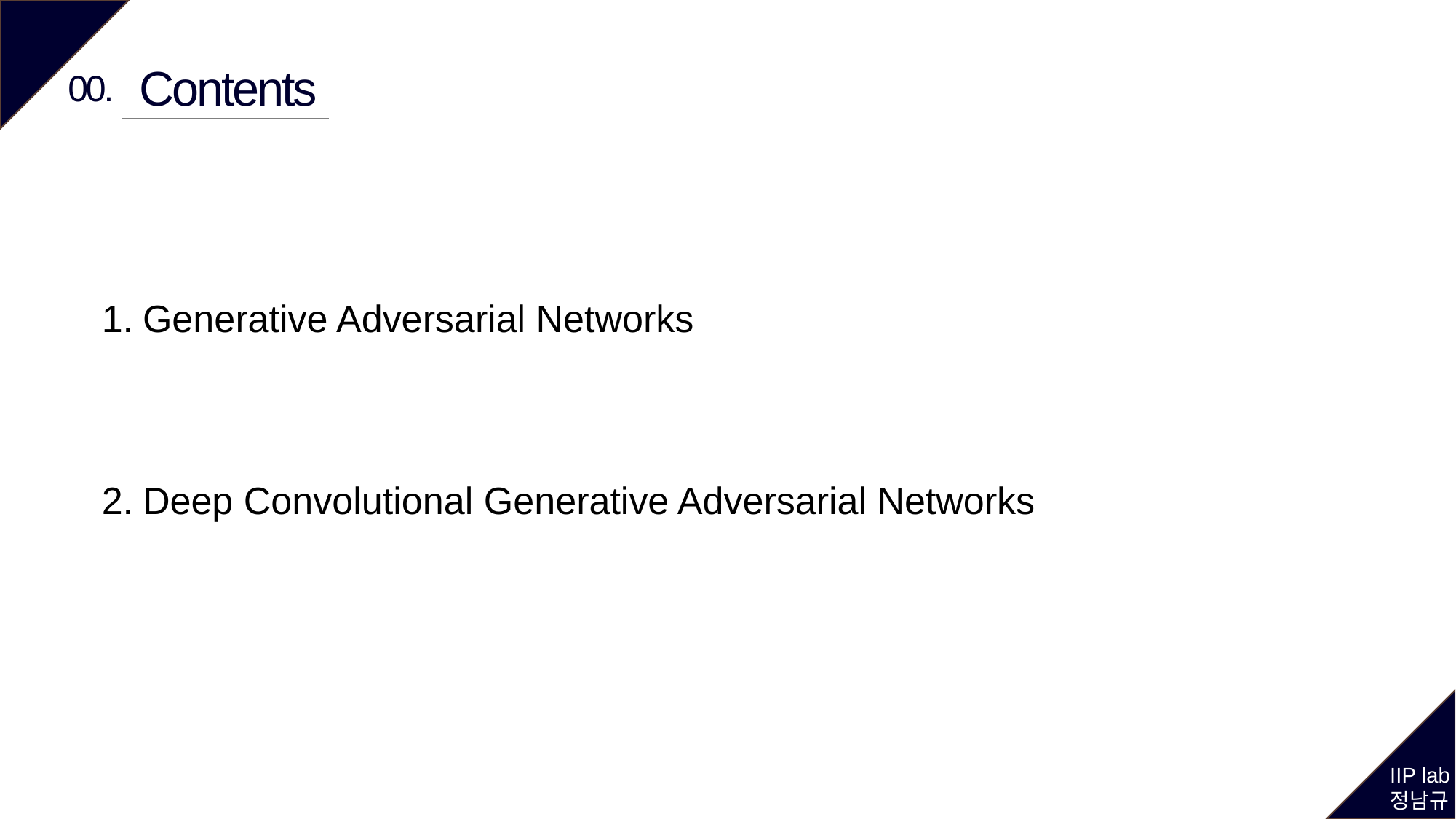

Contents
00.
Generative Adversarial Networks

Deep Convolutional Generative Adversarial Networks
IIP lab
정남규